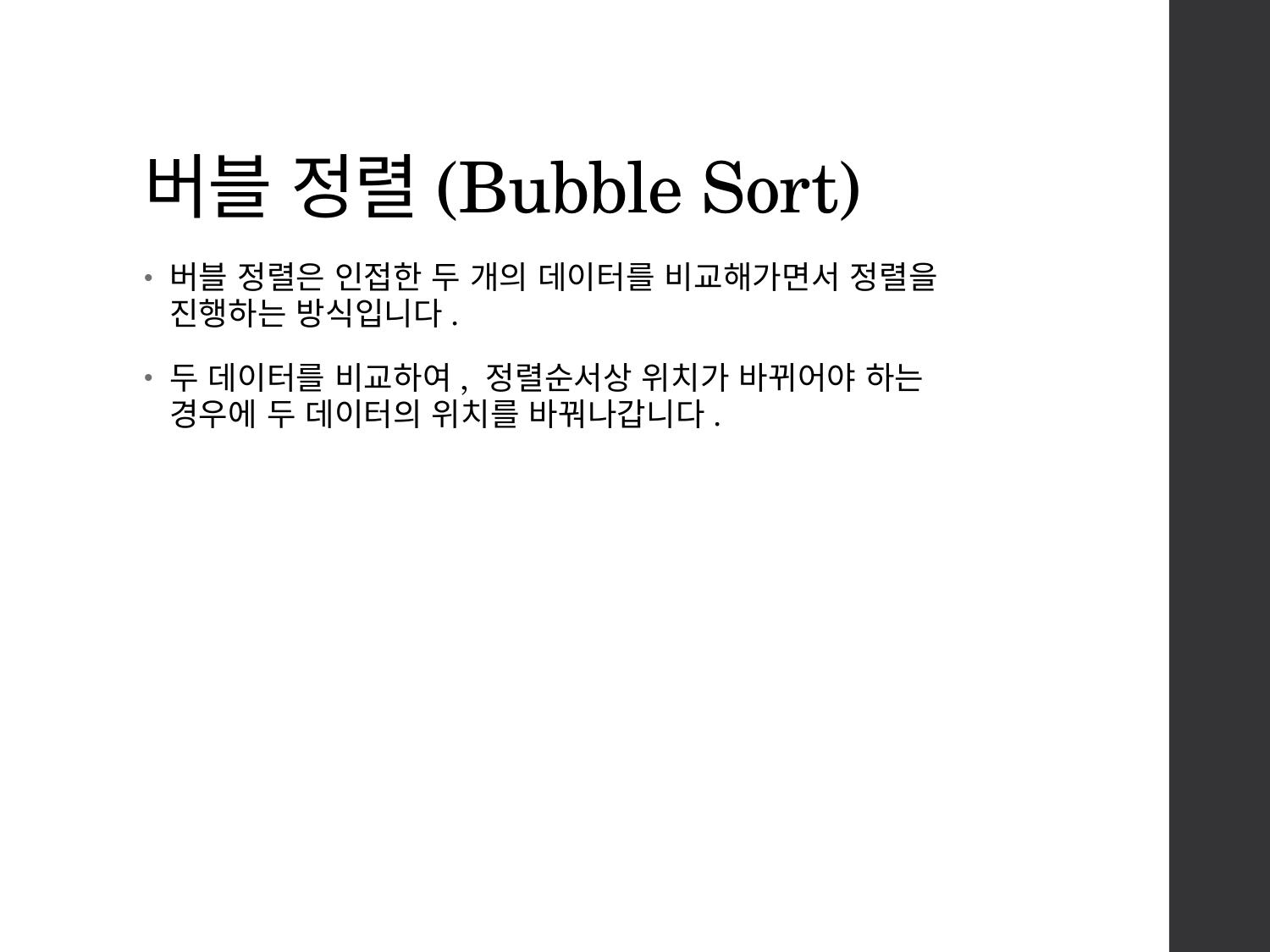

# 버블 정렬(Bubble Sort)
버블 정렬은 인접한 두 개의 데이터를 비교해가면서 정렬을 진행하는 방식입니다.
두 데이터를 비교하여, 정렬순서상 위치가 바뀌어야 하는 경우에 두 데이터의 위치를 바꿔나갑니다.